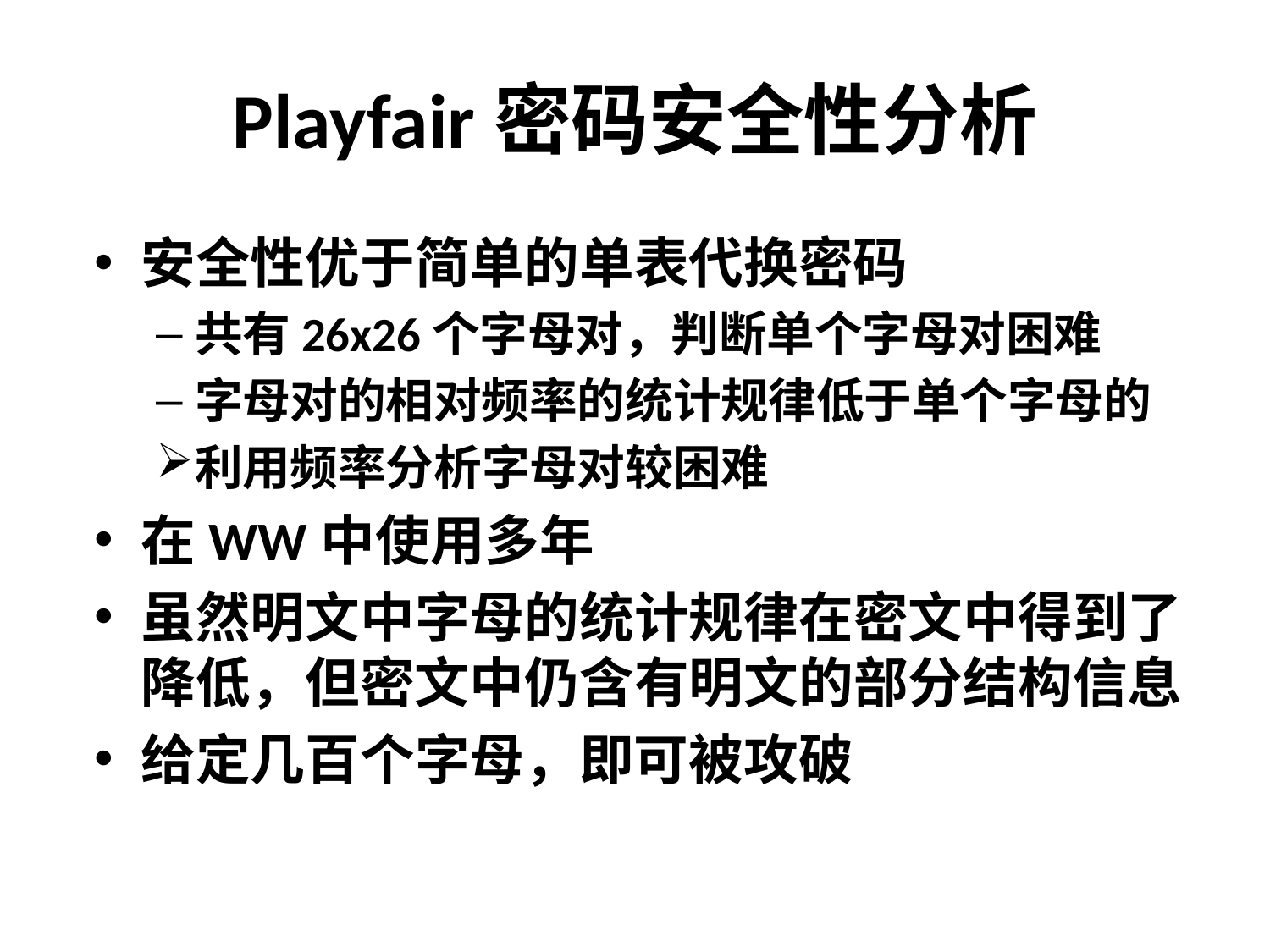

# Playfair密码安全性分析
安全性优于简单的单表代换密码
共有26x26个字母对，判断单个字母对困难
字母对的相对频率的统计规律低于单个字母的
利用频率分析字母对较困难
在WW中使用多年
虽然明文中字母的统计规律在密文中得到了降低，但密文中仍含有明文的部分结构信息
给定几百个字母，即可被攻破